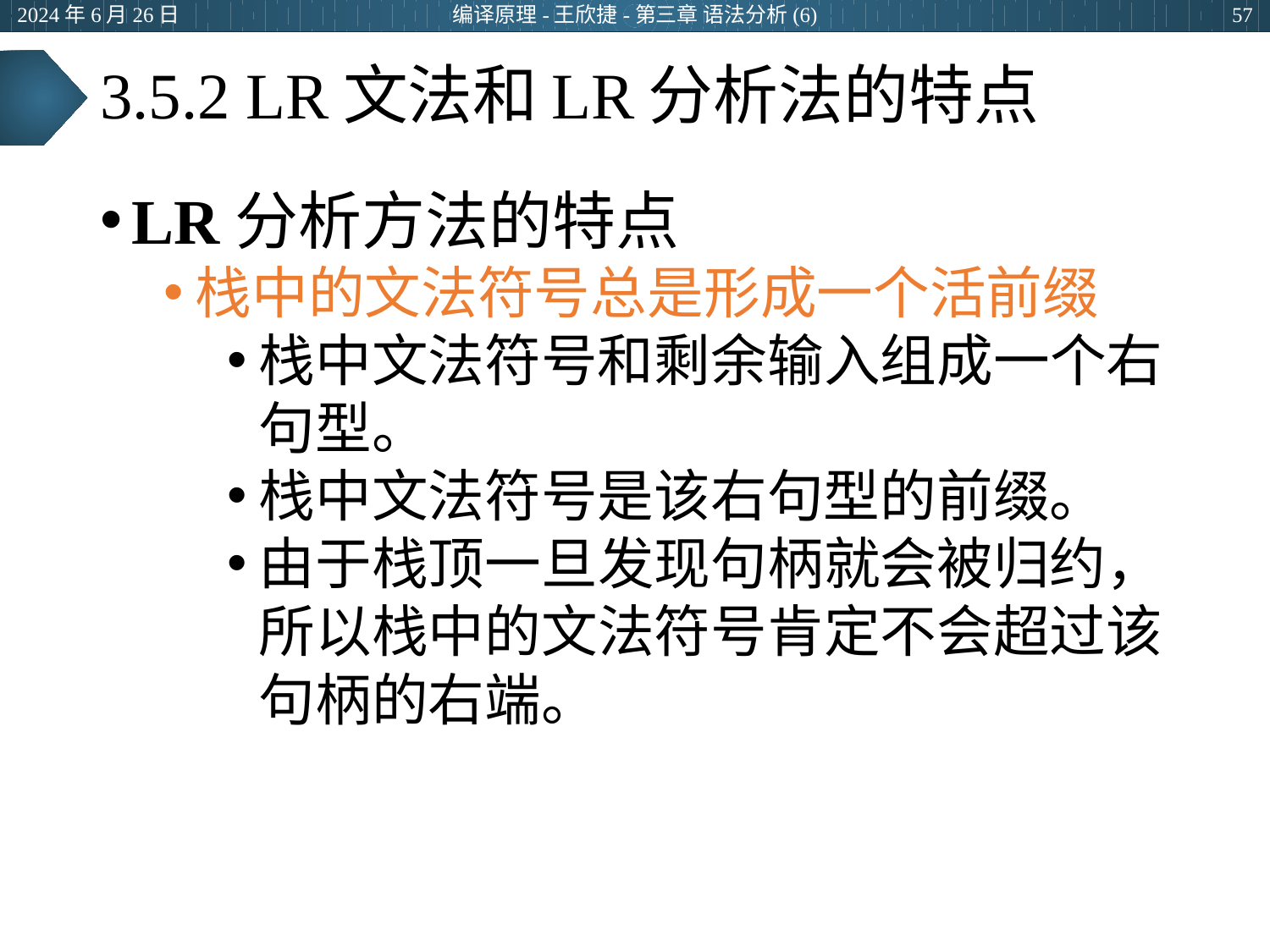

2024年6月26日
编译原理-王欣捷-第三章 语法分析(6)
57
# 3.5.2 LR文法和LR分析法的特点
LR分析方法的特点
栈中的文法符号总是形成一个活前缀
栈中文法符号和剩余输入组成一个右句型。
栈中文法符号是该右句型的前缀。
由于栈顶一旦发现句柄就会被归约，所以栈中的文法符号肯定不会超过该句柄的右端。